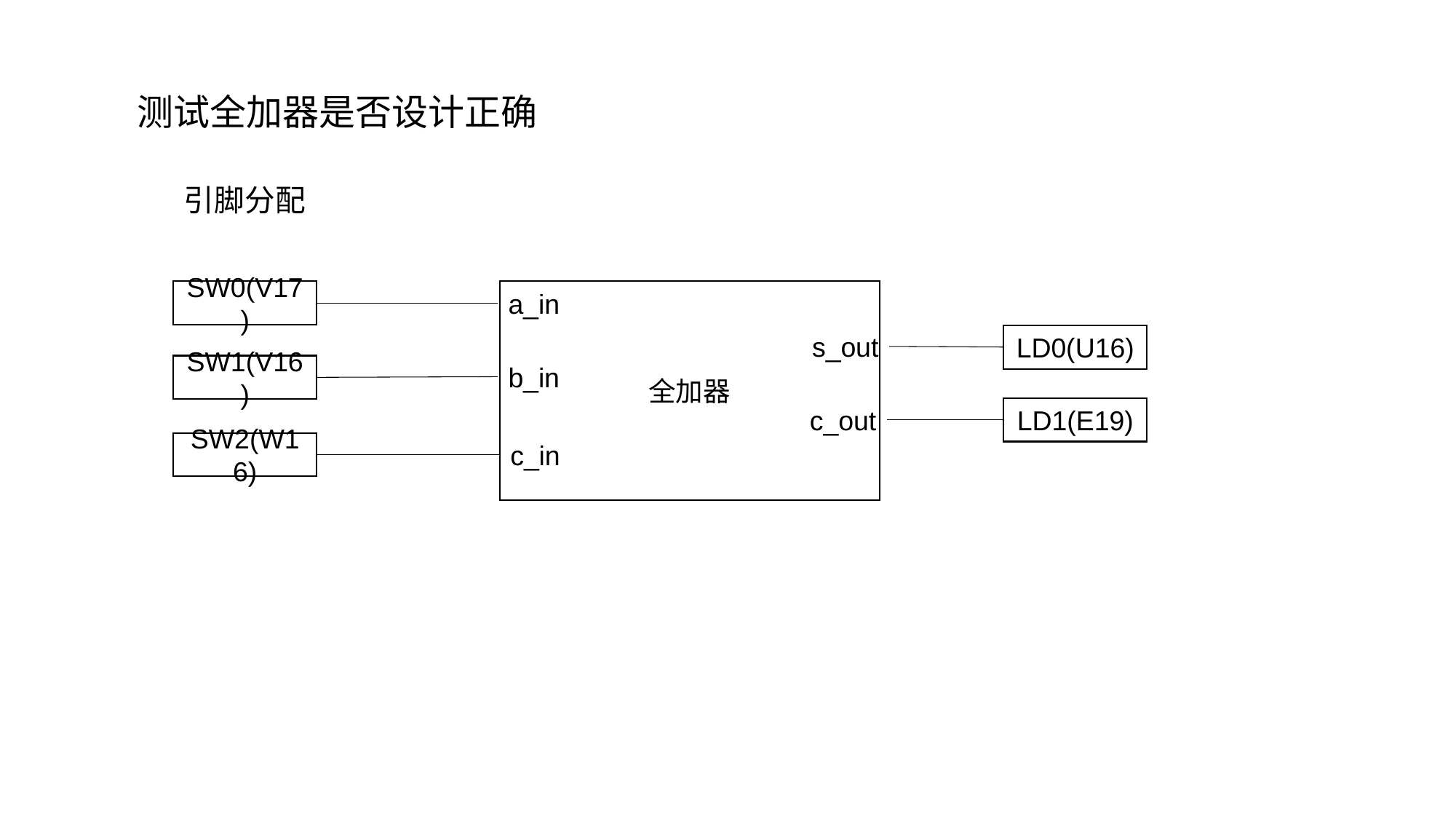

测试全加器是否设计正确
引脚分配
SW0(V17)
全加器
a_in
s_out
LD0(U16)
b_in
SW1(V16)
c_out
LD1(E19)
SW2(W16)
c_in